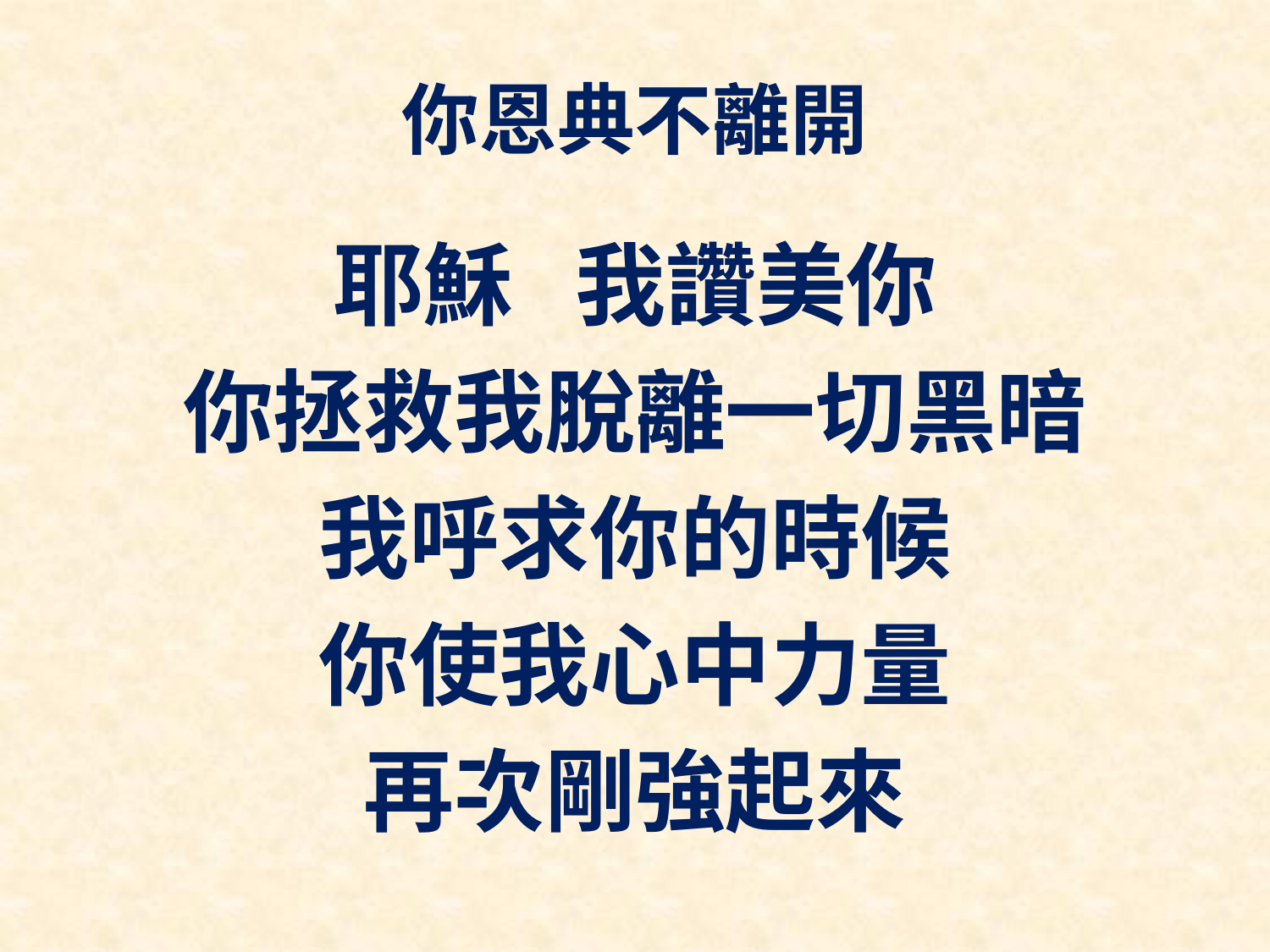

# 你恩典不離開
耶穌   我讚美你
你拯救我脫離一切黑暗
我呼求你的時候
你使我心中力量
再次剛強起來